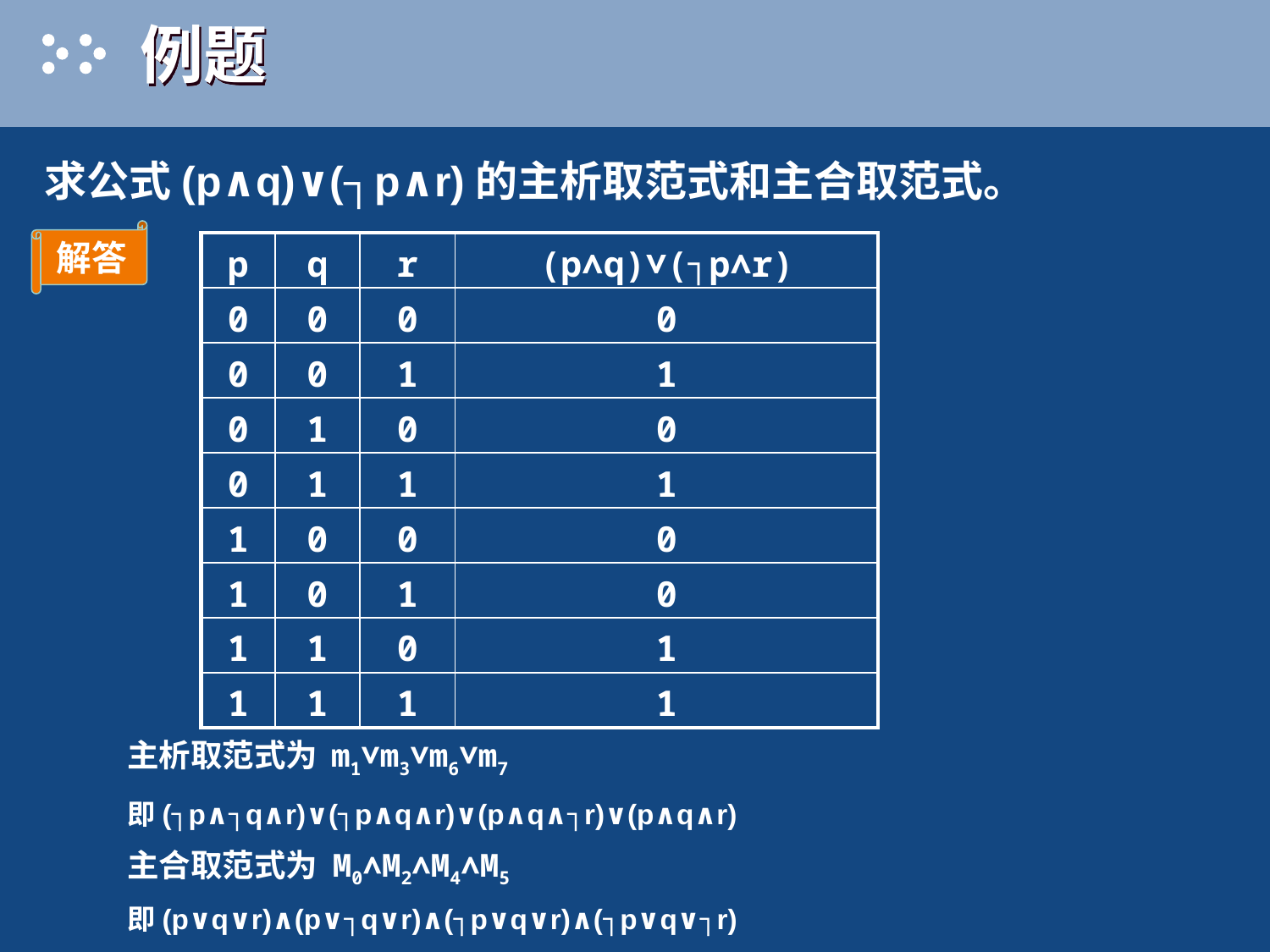

# 例题
求公式(p∧q)∨(┐p∧r)的主析取范式和主合取范式。
解答
| p | q | r | (p∧q)∨(┐p∧r) |
| --- | --- | --- | --- |
| 0 | 0 | 0 | 0 |
| 0 | 0 | 1 | 1 |
| 0 | 1 | 0 | 0 |
| 0 | 1 | 1 | 1 |
| 1 | 0 | 0 | 0 |
| 1 | 0 | 1 | 0 |
| 1 | 1 | 0 | 1 |
| 1 | 1 | 1 | 1 |
主析取范式为 m1∨m3∨m6∨m7
即(┐p∧┐q∧r)∨(┐p∧q∧r)∨(p∧q∧┐r)∨(p∧q∧r)
主合取范式为 M0∧M2∧M4∧M5
即(p∨q∨r)∧(p∨┐q∨r)∧(┐p∨q∨r)∧(┐p∨q∨┐r)